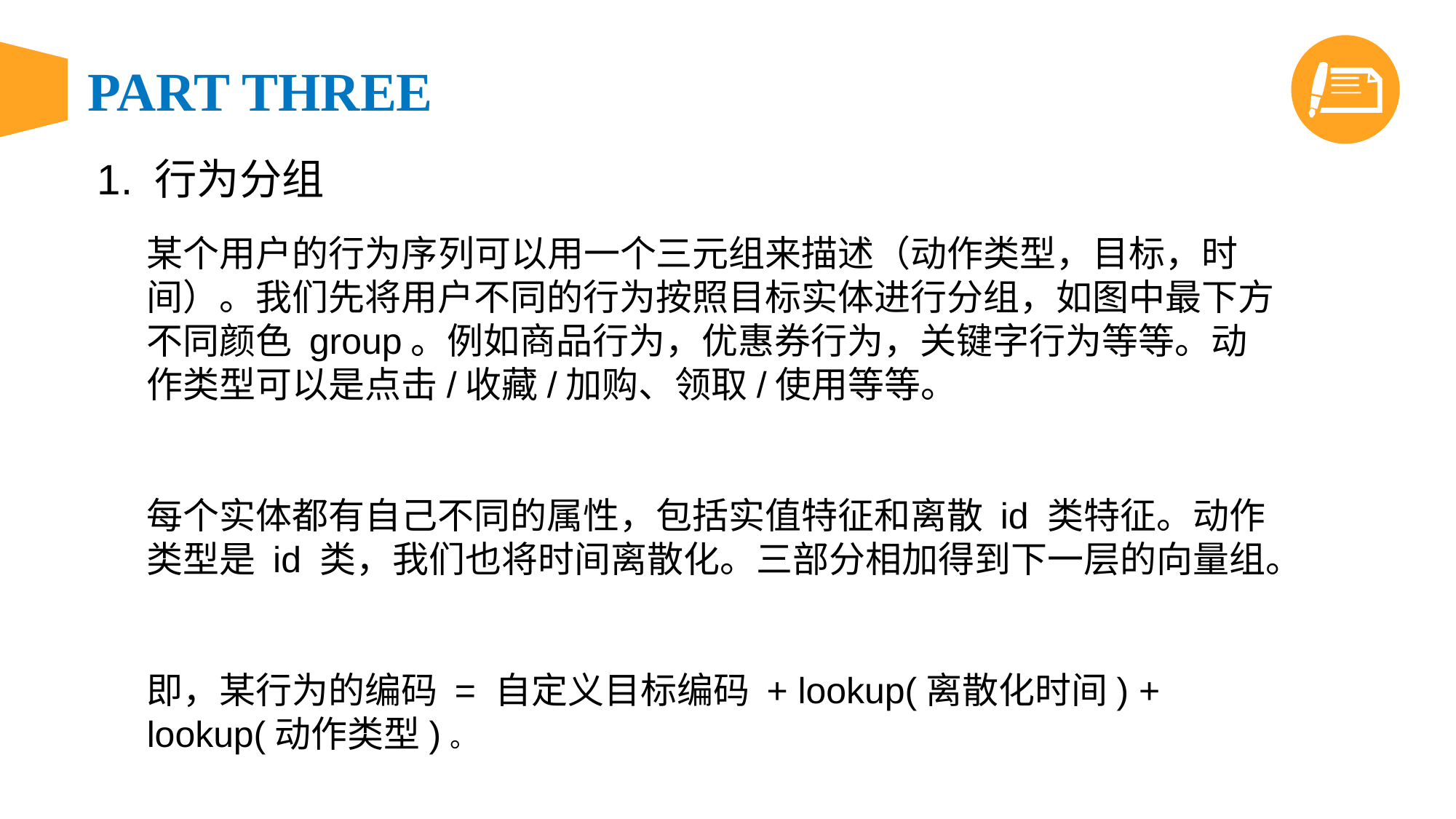

1. 行为分组
某个用户的行为序列可以用一个三元组来描述（动作类型，目标，时间）。我们先将用户不同的行为按照目标实体进行分组，如图中最下方不同颜色 group。例如商品行为，优惠券行为，关键字行为等等。动作类型可以是点击/收藏/加购、领取/使用等等。

每个实体都有自己不同的属性，包括实值特征和离散 id 类特征。动作类型是 id 类，我们也将时间离散化。三部分相加得到下一层的向量组。

即，某行为的编码 = 自定义目标编码 + lookup(离散化时间) + lookup(动作类型)。